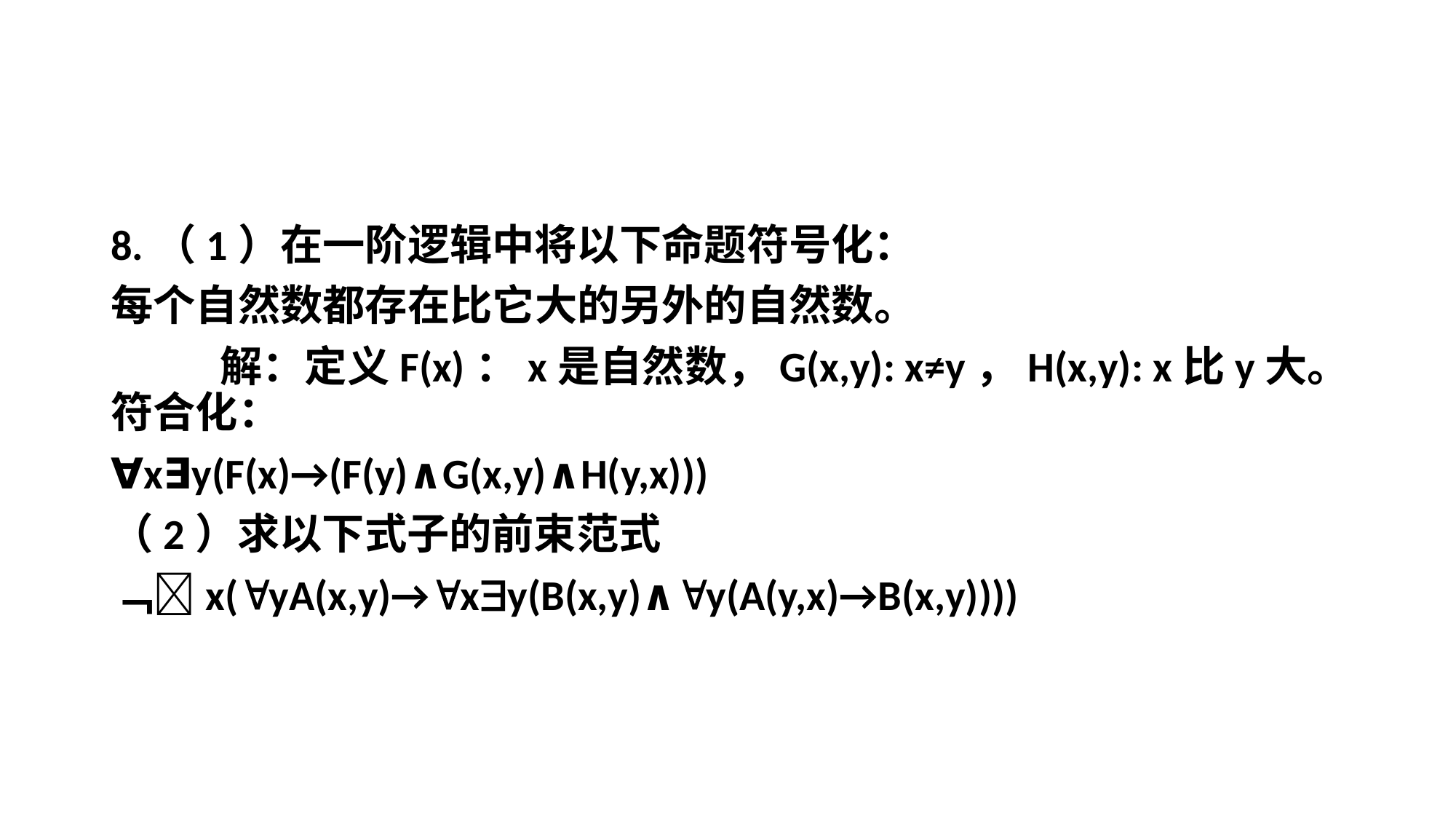

#
8.（1）在一阶逻辑中将以下命题符号化：
每个自然数都存在比它大的另外的自然数。
	解：定义F(x)：x是自然数，G(x,y): x≠y，H(x,y): x比y大。符合化：
∀x∃y(F(x)→(F(y)∧G(x,y)∧H(y,x)))
（2）求以下式子的前束范式
﹁∃x(∀yA(x,y)→∀x∃y(B(x,y)∧∀y(A(y,x)→B(x,y))))